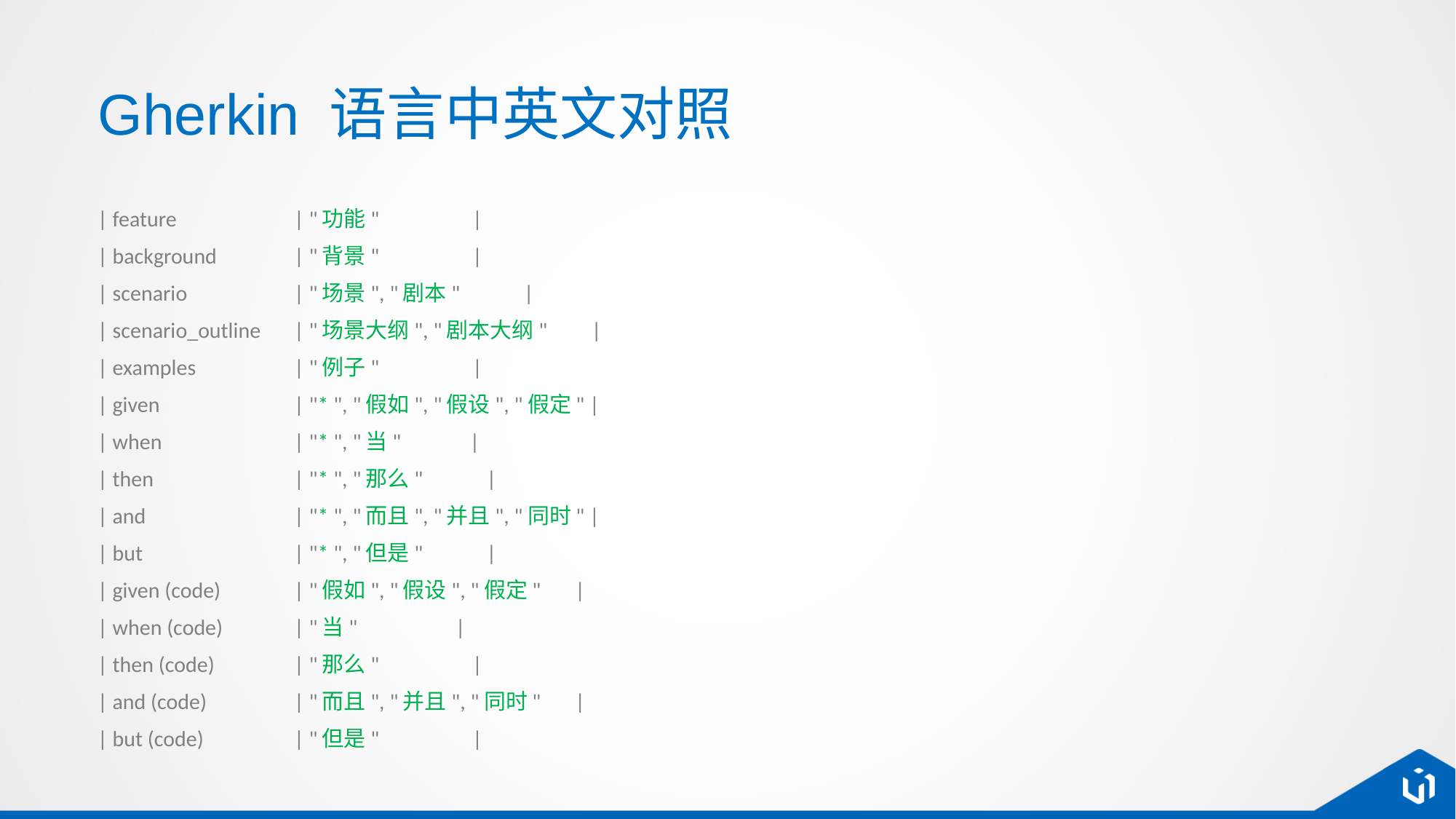

# Gherkin 语言中英文对照
| feature          	| "功能"                   |
| background       	| "背景"                   |
| scenario         	| "场景", "剧本"             |
| scenario_outline 	| "场景大纲", "剧本大纲"         |
| examples         	| "例子"                   |
| given            	| "* ", "假如", "假设", "假定" |
| when             	| "* ", "当"              |
| then            	| "* ", "那么"             |
| and              	| "* ", "而且", "并且", "同时" |
| but             	| "* ", "但是"             |
| given (code)     	| "假如", "假设", "假定"       |
| when (code)      	| "当"                    |
| then (code)      	| "那么"                   |
| and (code)       	| "而且", "并且", "同时"       |
| but (code)       	| "但是"                   |